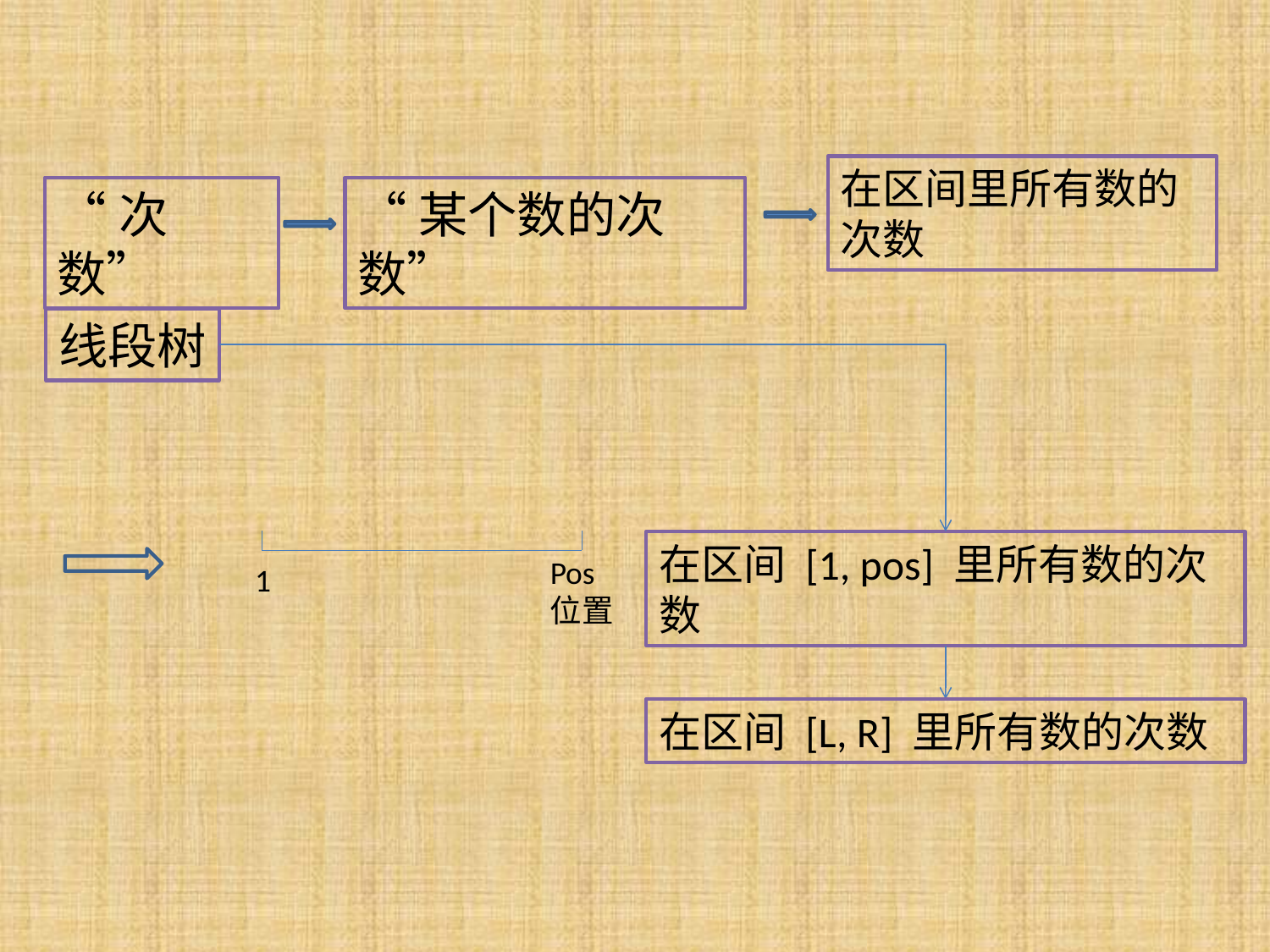

在区间里所有数的次数
“某个数的次数”
“次数”

线段树
在区间 [1, pos] 里所有数的次数
Pos
位置

1
在区间 [L, R] 里所有数的次数